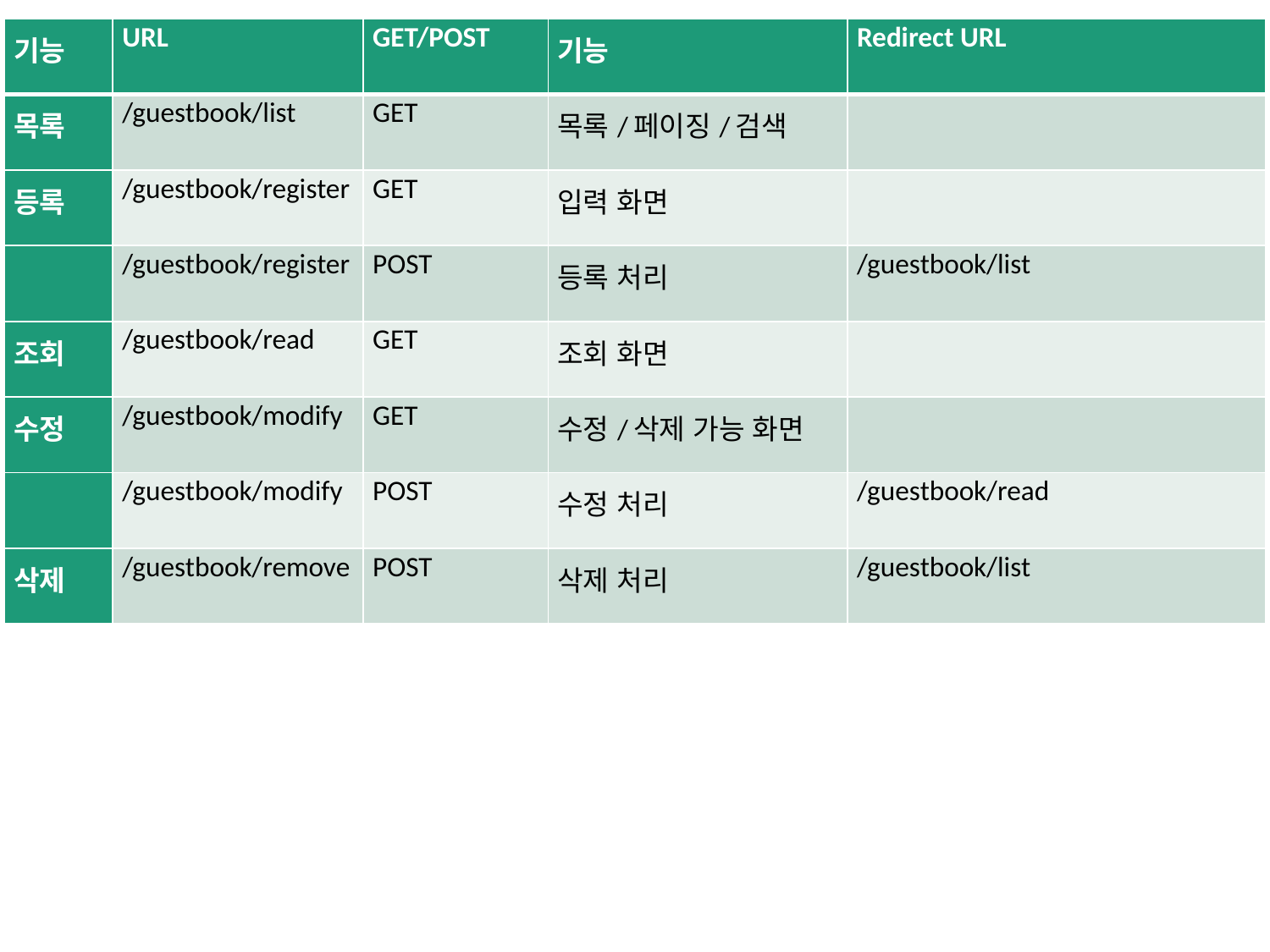

| 기능 | URL | GET/POST | 기능 | Redirect URL |
| --- | --- | --- | --- | --- |
| 목록 | /guestbook/list | GET | 목록/페이징/검색 |  |
| 등록 | /guestbook/register | GET | 입력 화면 |  |
|  | /guestbook/register | POST | 등록 처리 | /guestbook/list |
| 조회 | /guestbook/read | GET | 조회 화면 |  |
| 수정 | /guestbook/modify | GET | 수정/삭제 가능 화면 |  |
|  | /guestbook/modify | POST | 수정 처리 | /guestbook/read |
| 삭제 | /guestbook/remove | POST | 삭제 처리 | /guestbook/list |